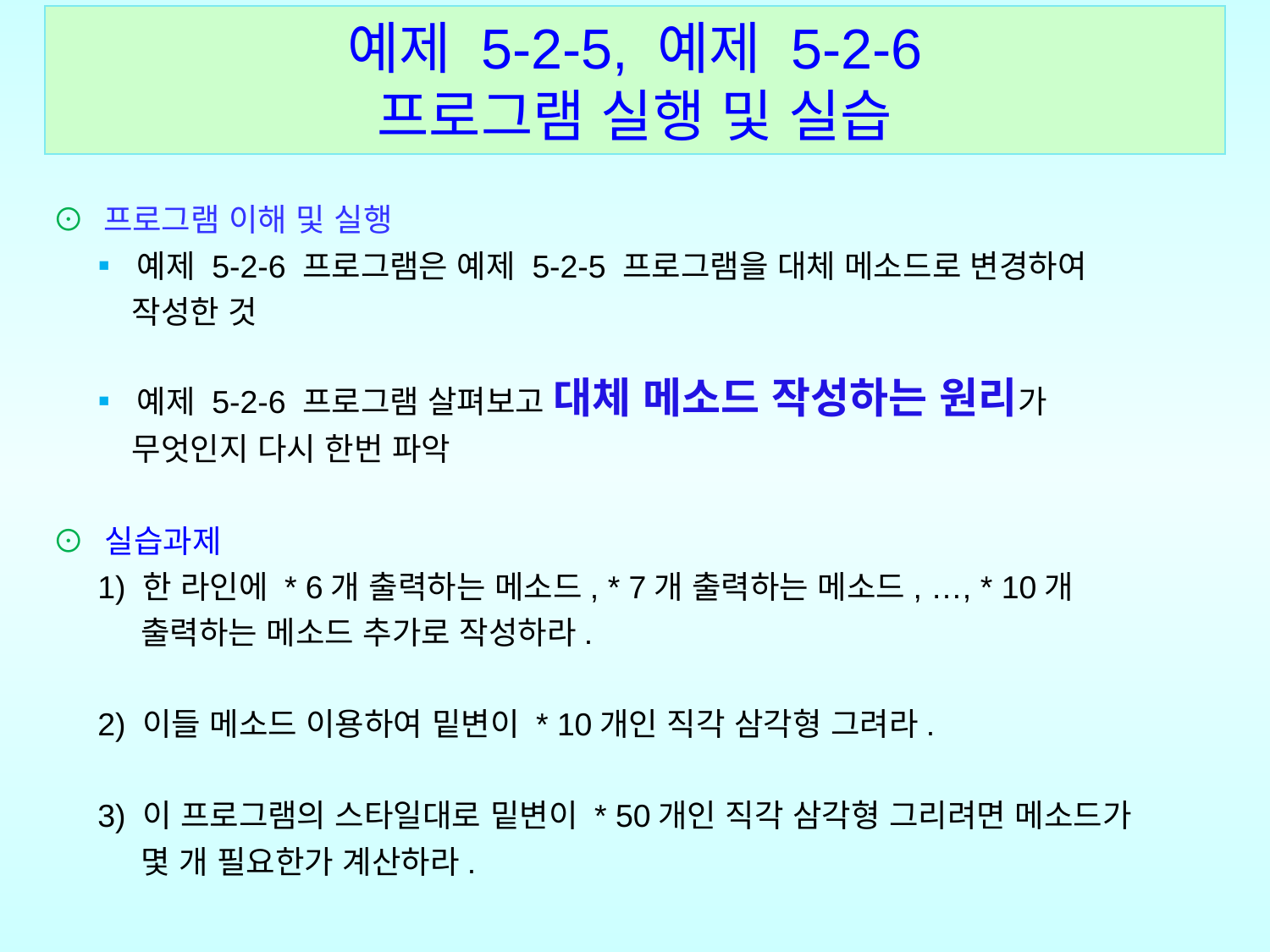

예제 5-2-5, 예제 5-2-6
프로그램 실행 및 실습
⊙ 프로그램 이해 및 실행
    ▪ 예제 5-2-6 프로그램은 예제 5-2-5 프로그램을 대체 메소드로 변경하여
        작성한 것

    ▪ 예제 5-2-6 프로그램 살펴보고 대체 메소드 작성하는 원리가
        무엇인지 다시 한번 파악

⊙ 실습과제
     1) 한 라인에 * 6개 출력하는 메소드, * 7개 출력하는 메소드, …, * 10개
         출력하는 메소드 추가로 작성하라.

     2) 이들 메소드 이용하여 밑변이 * 10개인 직각 삼각형 그려라.

     3) 이 프로그램의 스타일대로 밑변이 * 50개인 직각 삼각형 그리려면 메소드가
         몇 개 필요한가 계산하라.